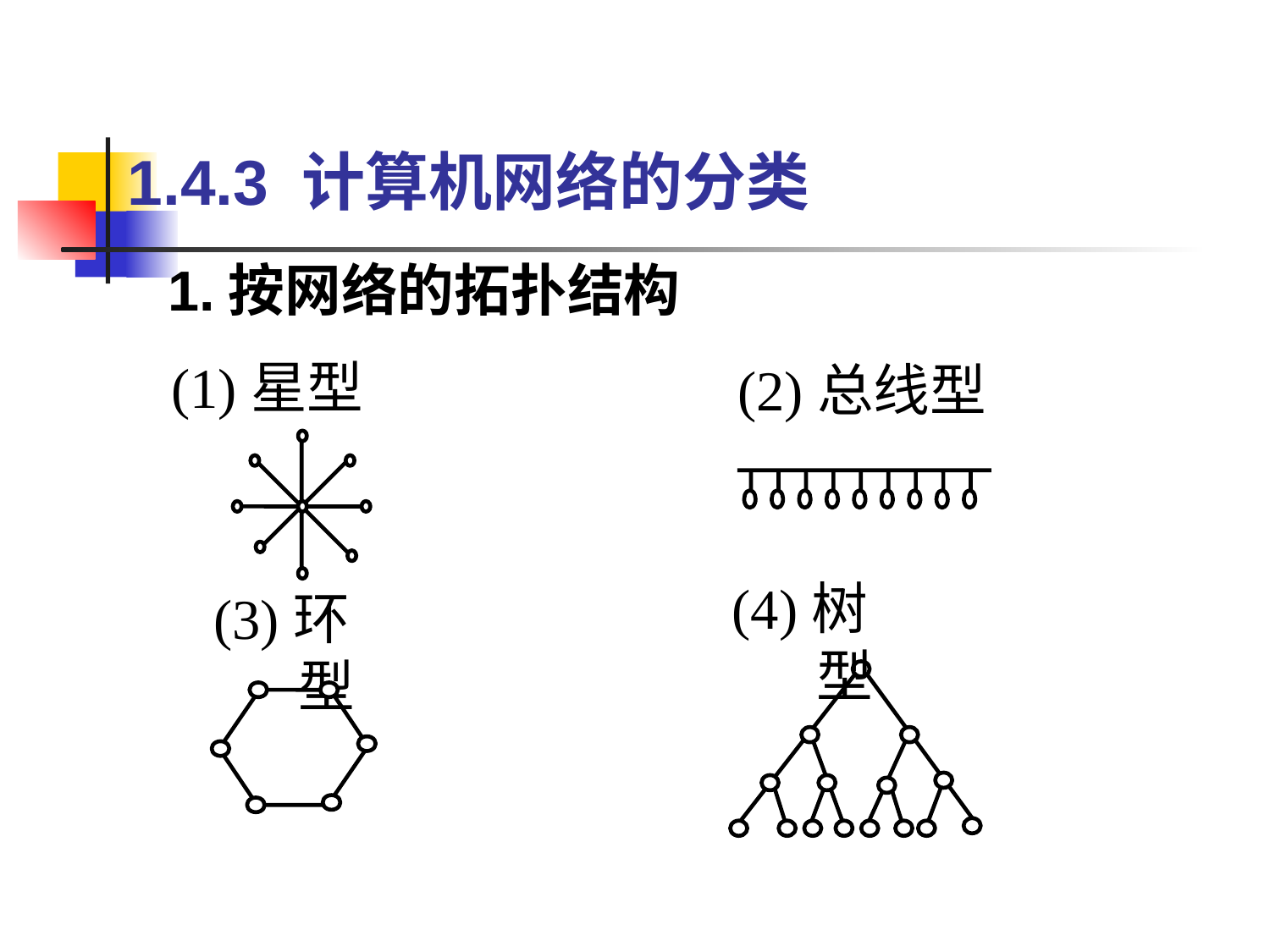

# 1.4.3 计算机网络的分类
1.按网络的拓扑结构
(1)星型
(2)总线型

(4)树型
(3)环型